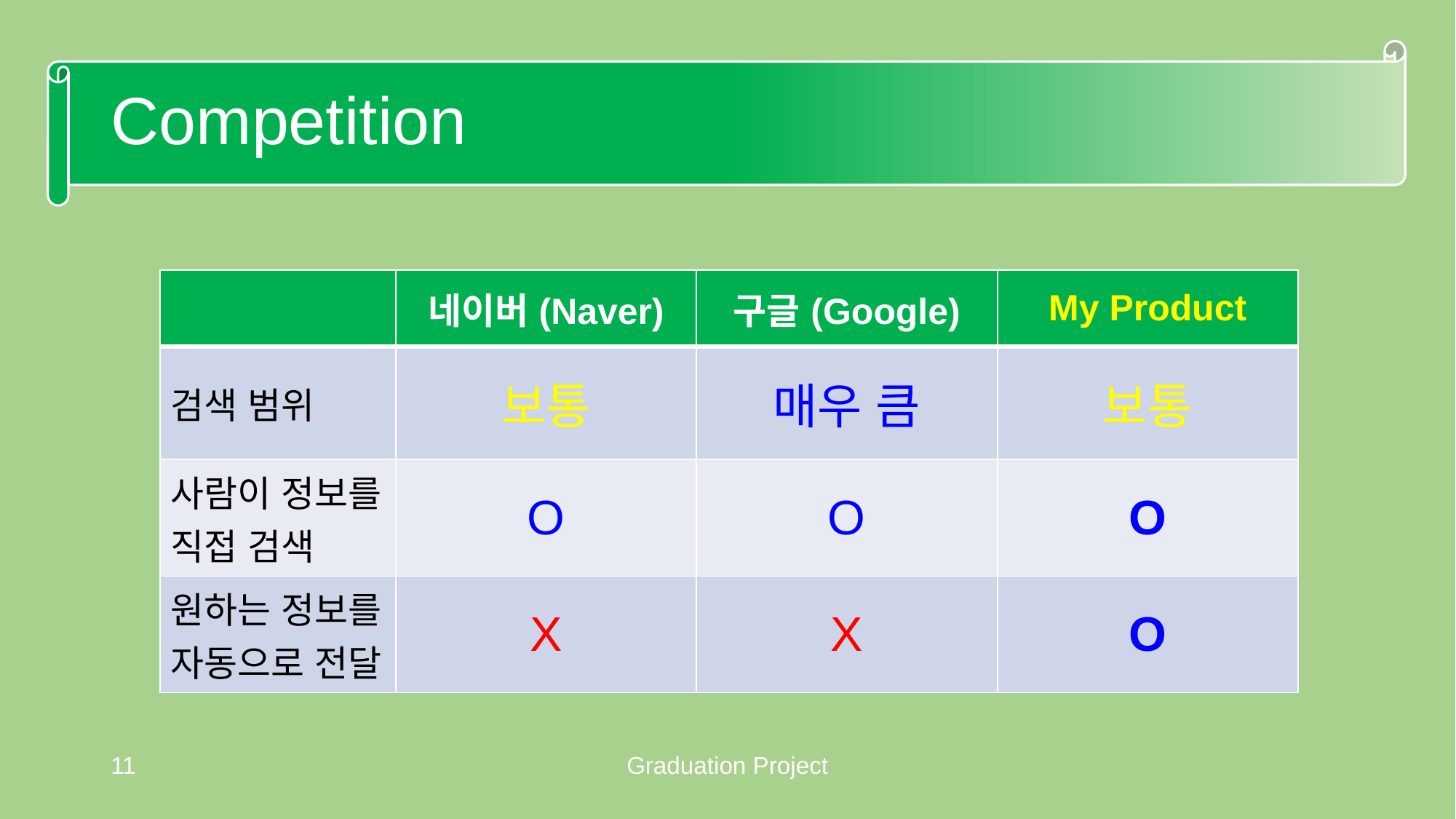

# Competition
|  | 네이버(Naver) | 구글(Google) | My Product |
| --- | --- | --- | --- |
| 검색 범위 | 보통 | 매우 큼 | 보통 |
| 사람이 정보를 직접 검색 | O | O | O |
| 원하는 정보를 자동으로 전달 | X | X | O |
11
Graduation Project